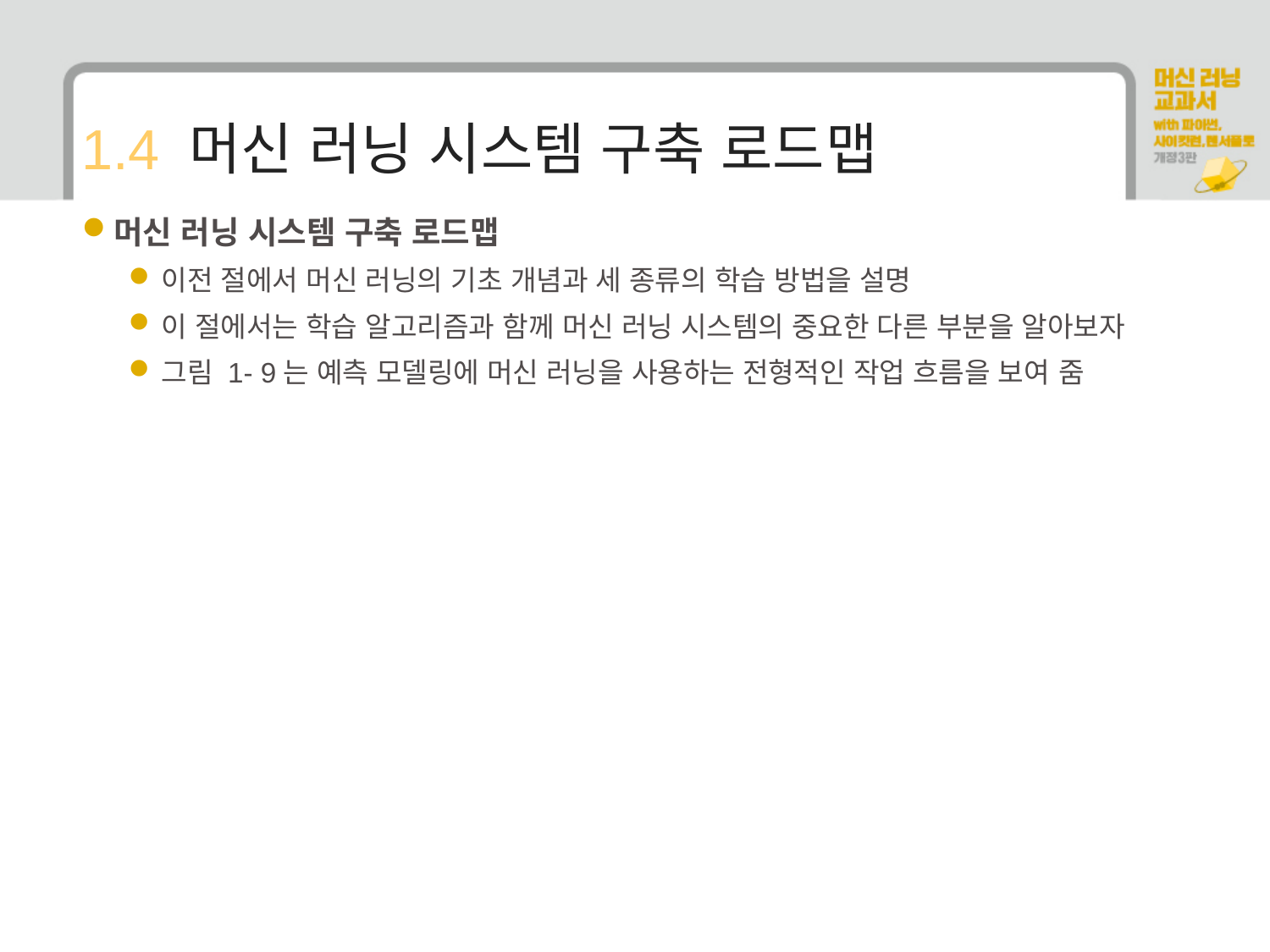

# 1.4 머신 러닝 시스템 구축 로드맵
머신 러닝 시스템 구축 로드맵
이전 절에서 머신 러닝의 기초 개념과 세 종류의 학습 방법을 설명
이 절에서는 학습 알고리즘과 함께 머신 러닝 시스템의 중요한 다른 부분을 알아보자
그림 1- 9는 예측 모델링에 머신 러닝을 사용하는 전형적인 작업 흐름을 보여 줌